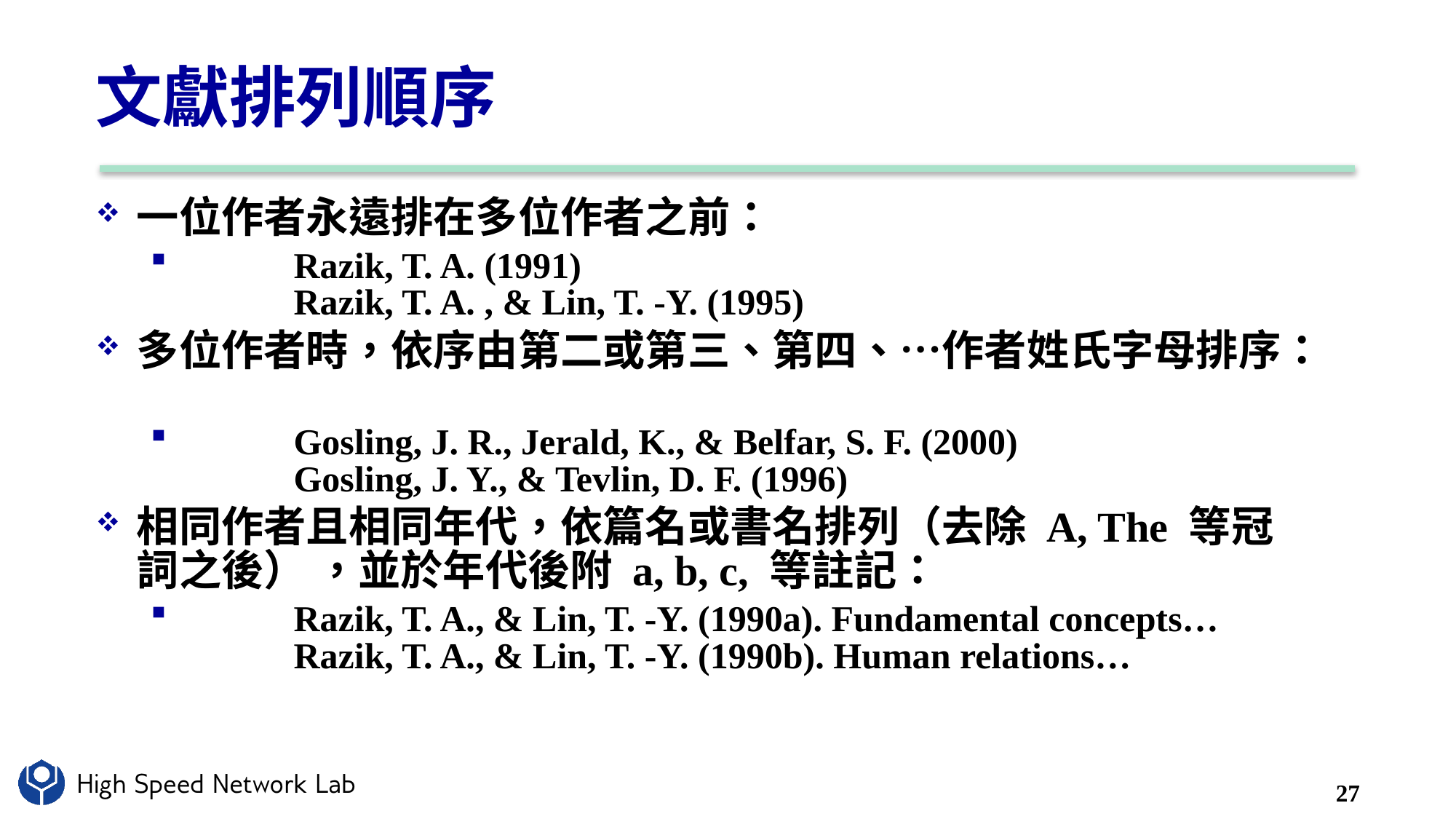

# 文獻排列順序
一位作者永遠排在多位作者之前：
	Razik, T. A. (1991)
	Razik, T. A. , & Lin, T. -Y. (1995)
多位作者時，依序由第二或第三、第四、⋯作者姓氏字母排序：
	Gosling, J. R., Jerald, K., & Belfar, S. F. (2000)
	Gosling, J. Y., & Tevlin, D. F. (1996)
相同作者且相同年代，依篇名或書名排列（去除 A, The 等冠詞之後） ，並於年代後附 a, b, c, 等註記：
	Razik, T. A., & Lin, T. -Y. (1990a). Fundamental concepts…
	Razik, T. A., & Lin, T. -Y. (1990b). Human relations…

27